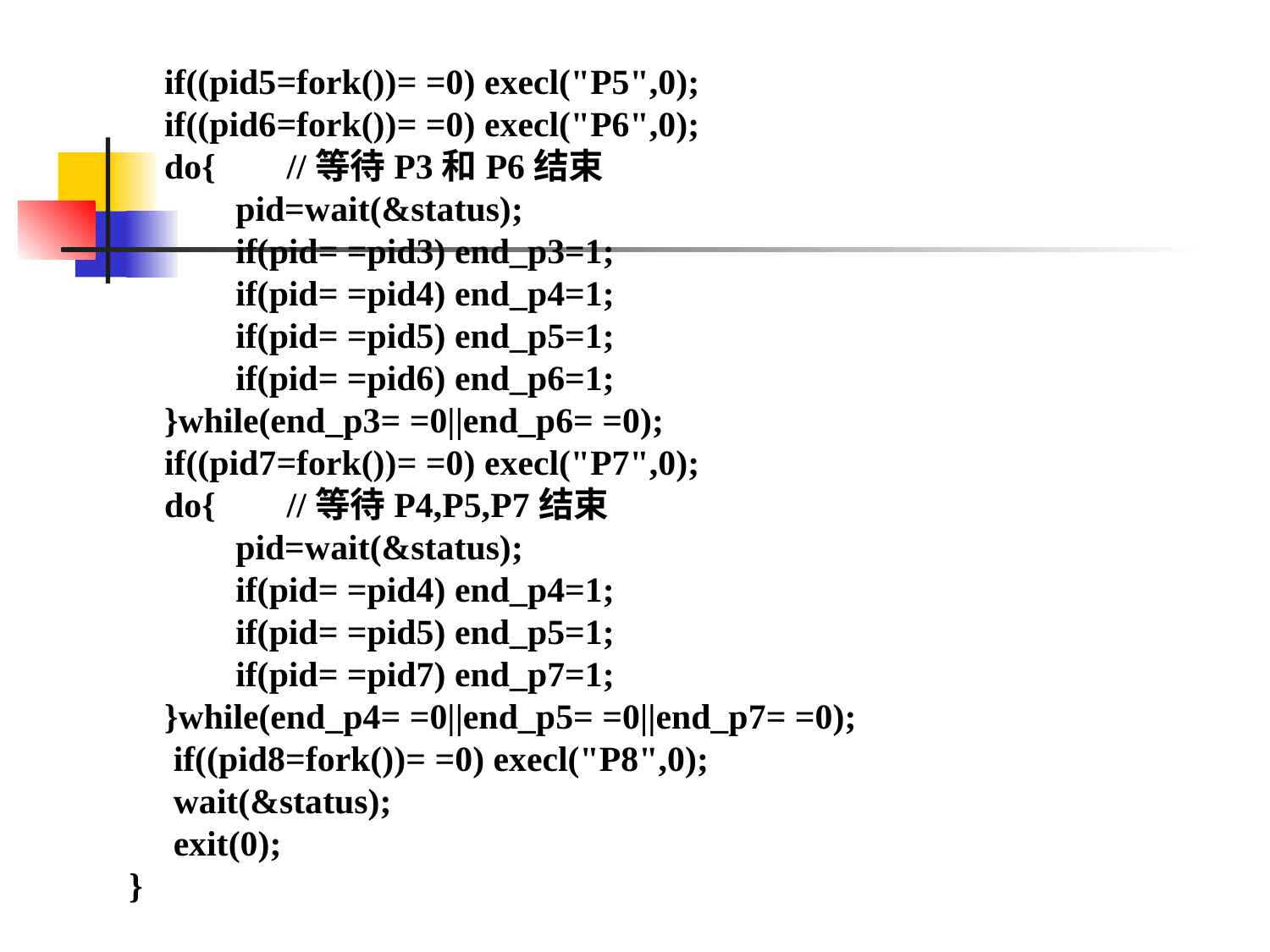

if((pid5=fork())= =0) execl("P5",0);
    if((pid6=fork())= =0) execl("P6",0);
    do{        //等待P3和P6结束
            pid=wait(&status);
            if(pid= =pid3) end_p3=1;
            if(pid= =pid4) end_p4=1;
            if(pid= =pid5) end_p5=1;
            if(pid= =pid6) end_p6=1;
    }while(end_p3= =0||end_p6= =0);
    if((pid7=fork())= =0) execl("P7",0);
    do{        //等待P4,P5,P7结束
            pid=wait(&status);
            if(pid= =pid4) end_p4=1;
            if(pid= =pid5) end_p5=1;
            if(pid= =pid7) end_p7=1;
    }while(end_p4= =0||end_p5= =0||end_p7= =0);
     if((pid8=fork())= =0) execl("P8",0);
     wait(&status);
     exit(0);
}